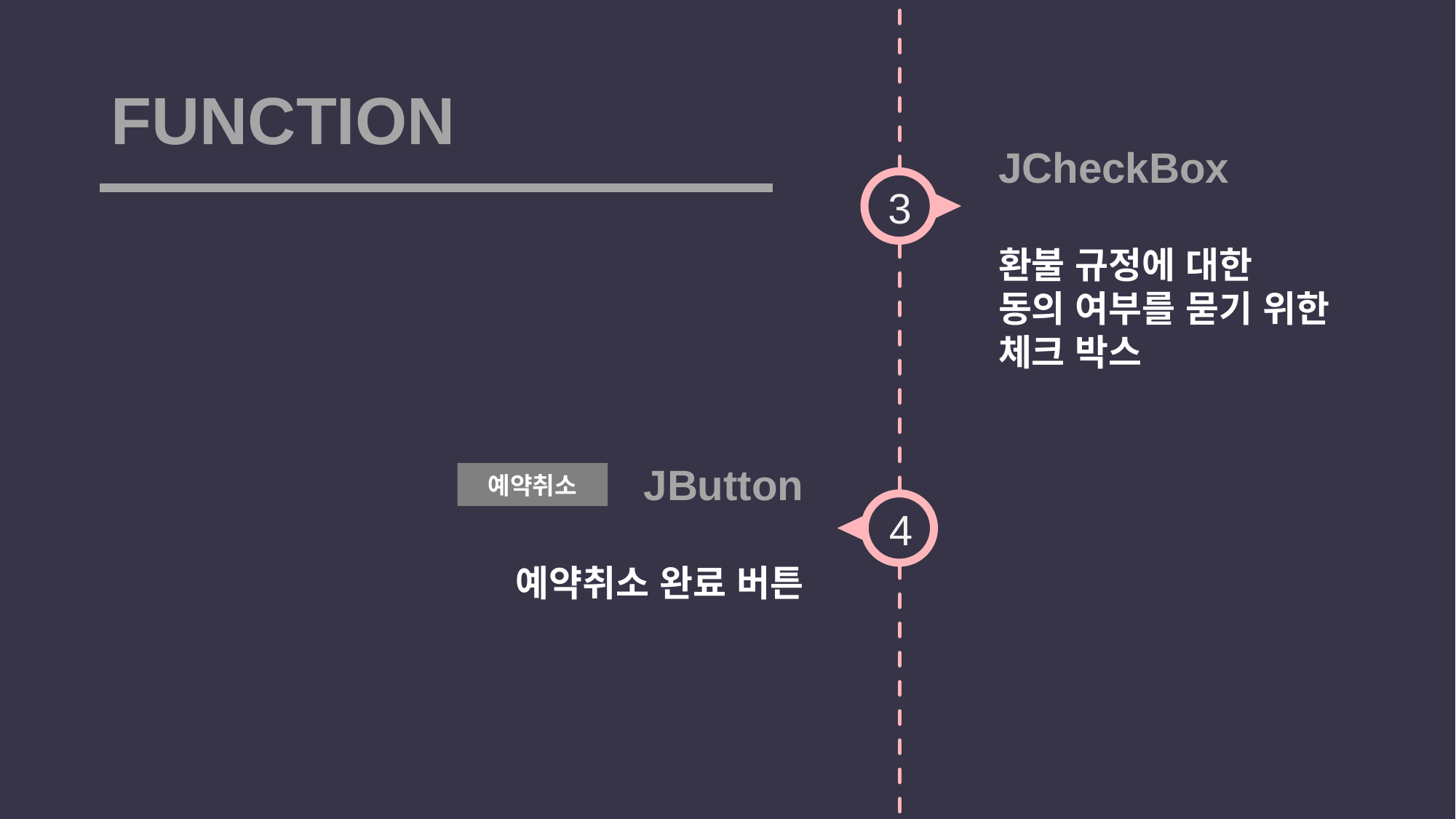

# FUNCTION
JCheckBox

환불 규정에 대한
동의 여부를 묻기 위한 체크 박스

3

JButton

예약취소 완료 버튼

예약취소

4